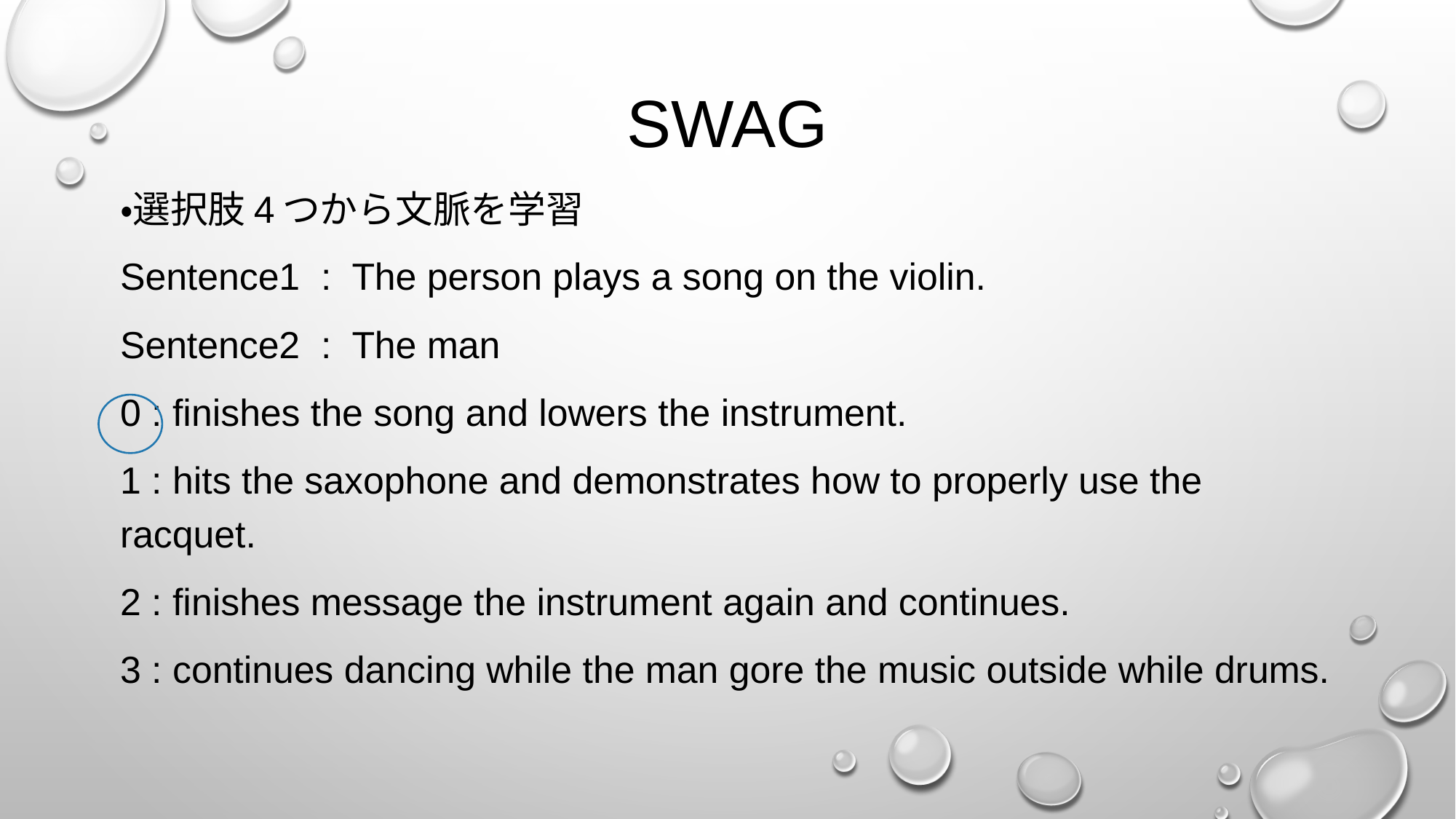

# Swag
・選択肢4つから文脈を学習
Sentence1  :  The person plays a song on the violin.
Sentence2  :  The man
0 : finishes the song and lowers the instrument.
1 : hits the saxophone and demonstrates how to properly use the racquet.
2 : finishes message the instrument again and continues.
3 : continues dancing while the man gore the music outside while drums.